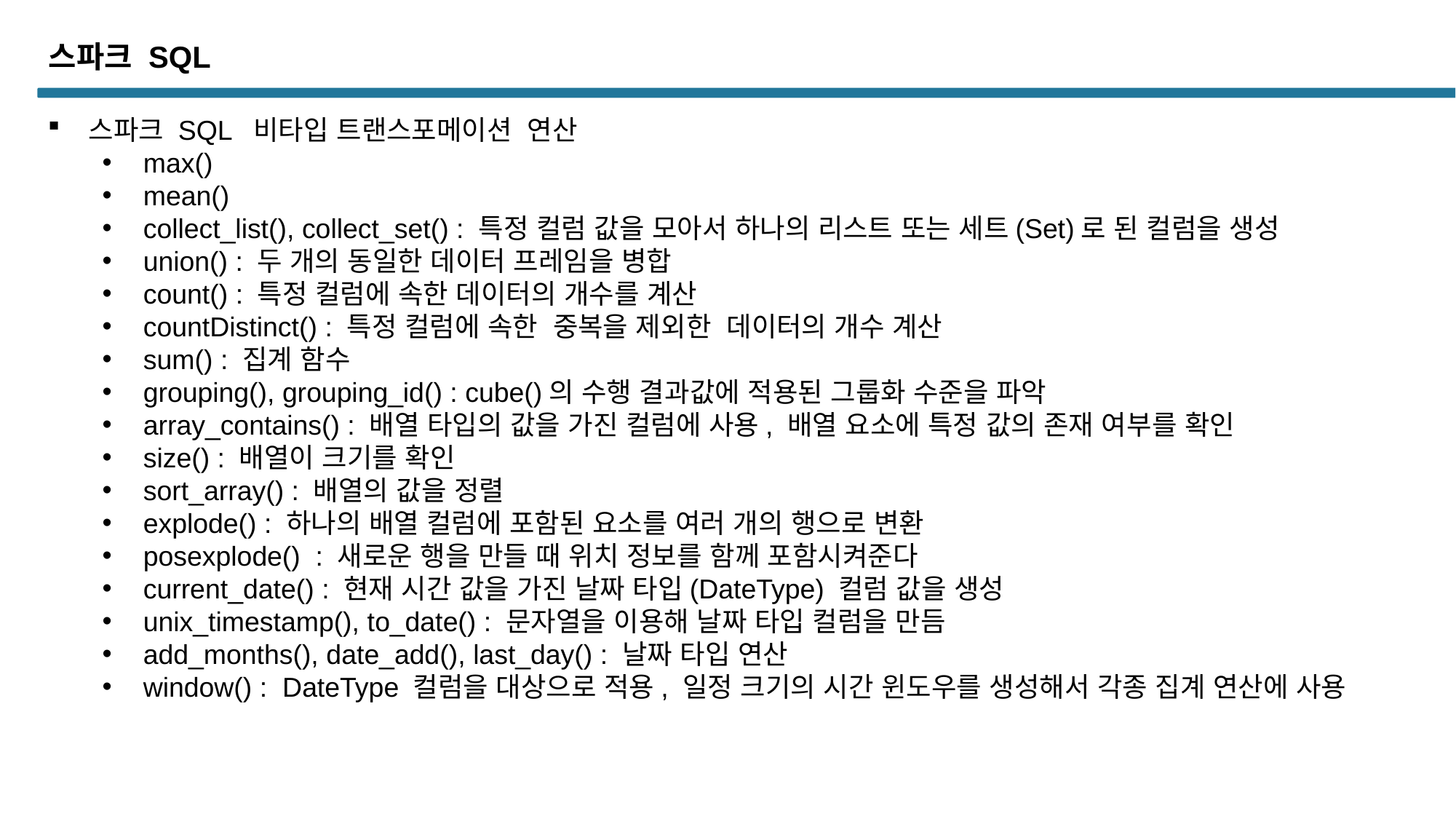

스파크 SQL
스파크 SQL  비타입 트랜스포메이션  연산
max()
mean()
collect_list(), collect_set() : 특정 컬럼 값을 모아서 하나의 리스트 또는 세트(Set)로 된 컬럼을 생성
union() : 두 개의 동일한 데이터 프레임을 병합
count() : 특정 컬럼에 속한 데이터의 개수를 계산
countDistinct() : 특정 컬럼에 속한  중복을 제외한  데이터의 개수 계산
sum() : 집계 함수
grouping(), grouping_id() : cube()의 수행 결과값에 적용된 그룹화 수준을 파악
array_contains() : 배열 타입의 값을 가진 컬럼에 사용, 배열 요소에 특정 값의 존재 여부를 확인
size() : 배열이 크기를 확인
sort_array() : 배열의 값을 정렬
explode() : 하나의 배열 컬럼에 포함된 요소를 여러 개의 행으로 변환
posexplode()  : 새로운 행을 만들 때 위치 정보를 함께 포함시켜준다
current_date() : 현재 시간 값을 가진 날짜 타입(DateType) 컬럼 값을 생성
unix_timestamp(), to_date() : 문자열을 이용해 날짜 타입 컬럼을 만듬
add_months(), date_add(), last_day() : 날짜 타입 연산
window() :  DateType 컬럼을 대상으로 적용, 일정 크기의 시간 윈도우를 생성해서 각종 집계 연산에 사용